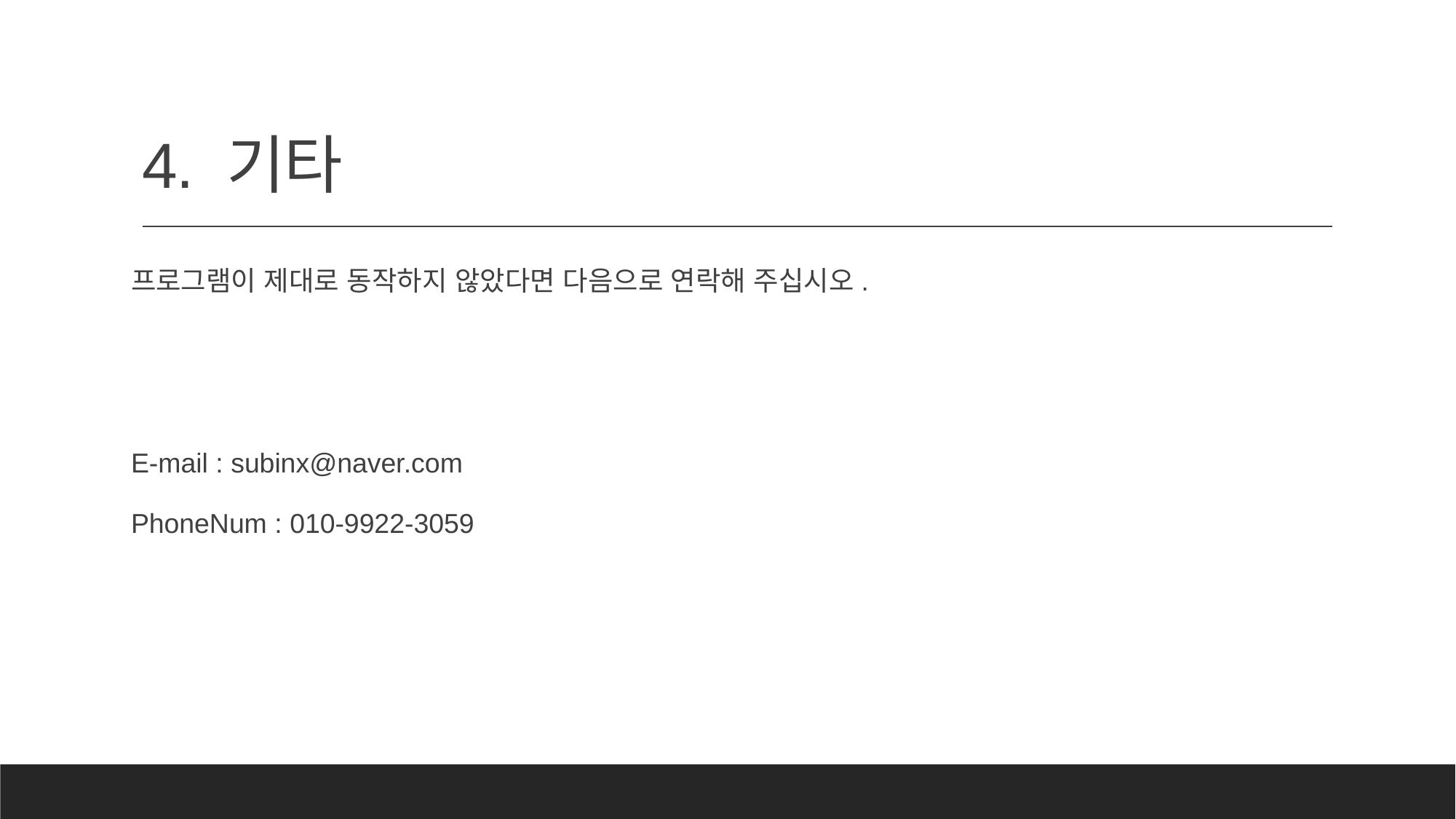

# 4. 기타
프로그램이 제대로 동작하지 않았다면 다음으로 연락해 주십시오.

E-mail : subinx@naver.com
PhoneNum : 010-9922-3059